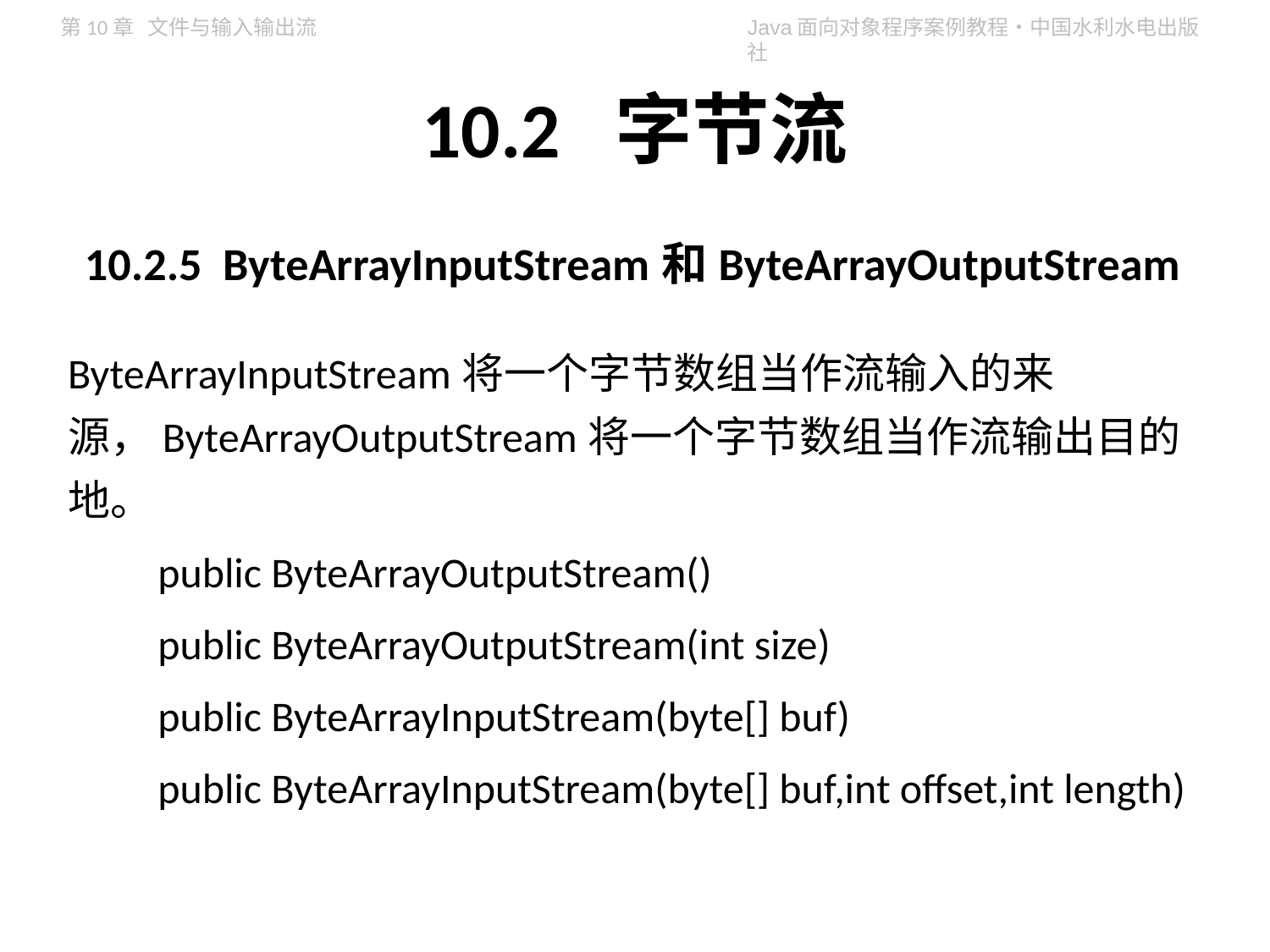

# 10.2  字节流
10.2.5  ByteArrayInputStream和ByteArrayOutputStream
ByteArrayInputStream将一个字节数组当作流输入的来源，ByteArrayOutputStream将一个字节数组当作流输出目的地。
public ByteArrayOutputStream()
public ByteArrayOutputStream(int size)
public ByteArrayInputStream(byte[] buf)
public ByteArrayInputStream(byte[] buf,int offset,int length)